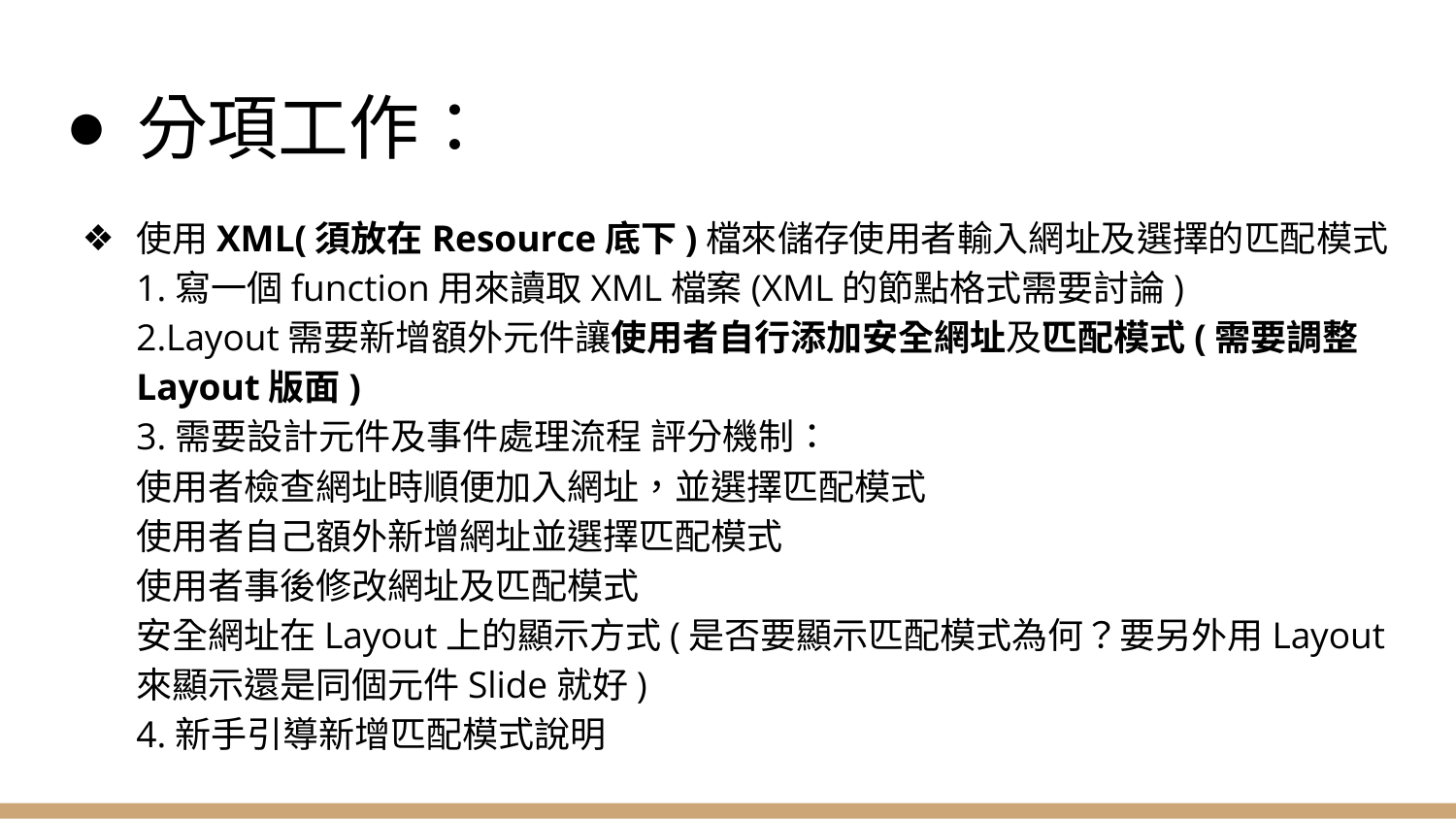

# 分項工作：
使用XML(須放在Resource底下)檔來儲存使用者輸入網址及選擇的匹配模式
1.寫一個function用來讀取XML檔案(XML的節點格式需要討論)
2.Layout需要新增額外元件讓使用者自行添加安全網址及匹配模式(需要調整Layout版面)
3.需要設計元件及事件處理流程 評分機制：
使用者檢查網址時順便加入網址，並選擇匹配模式
使用者自己額外新增網址並選擇匹配模式
使用者事後修改網址及匹配模式
安全網址在Layout上的顯示方式(是否要顯示匹配模式為何？要另外用Layout來顯示還是同個元件Slide就好)
4.新手引導新增匹配模式說明